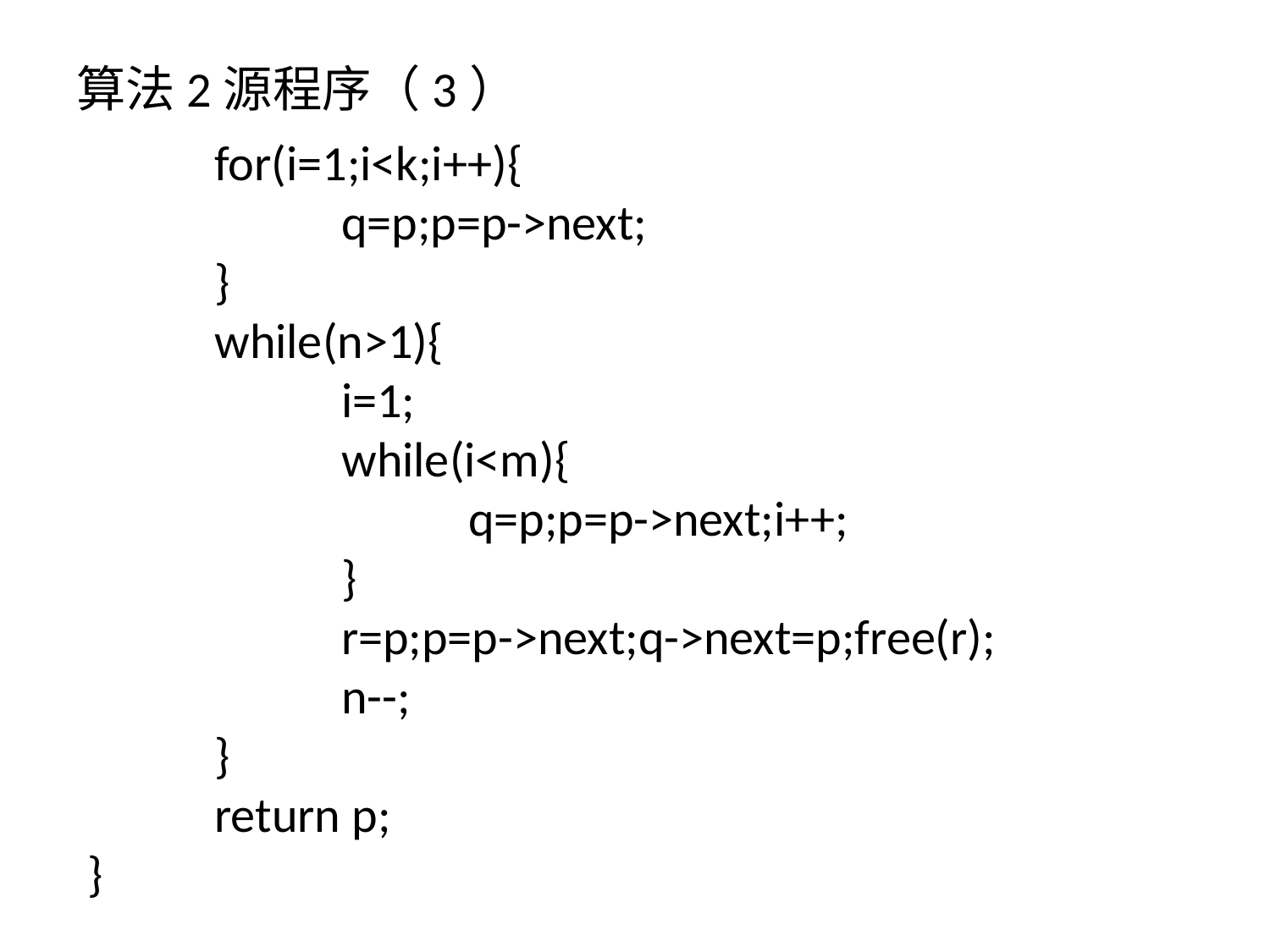

# 算法2源程序（3）
	for(i=1;i<k;i++){
		q=p;p=p->next;
	}
	while(n>1){
		i=1;
		while(i<m){
			q=p;p=p->next;i++;
		}
		r=p;p=p->next;q->next=p;free(r);
		n--;
	}
	return p;
}